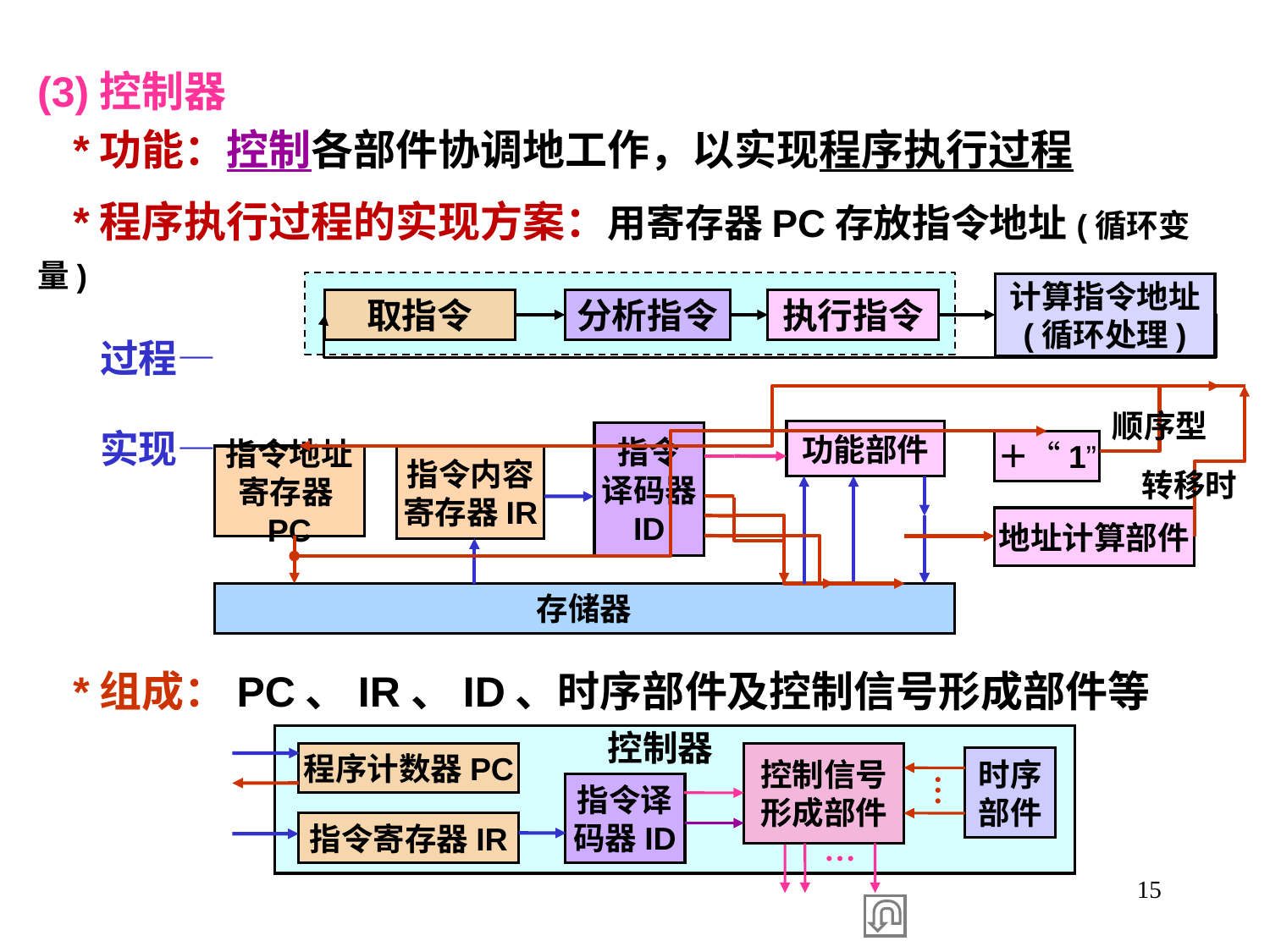

(3)控制器
   *功能：控制各部件协调地工作，以实现程序执行过程
   *程序执行过程的实现方案：用寄存器PC存放指令地址(循环变量)

      过程—
      实现—

计算指令地址
(循环处理)
取指令
分析指令
执行指令
顺序型
转移时
功能部件
指令
译码器
ID
＋“1”
指令地址寄存器PC
指令内容寄存器IR
地址计算部件
存储器
   *组成：PC、IR、ID、时序部件及控制信号形成部件等

控制器
程序计数器PC
控制信号形成部件
时序部件

…
指令译码器ID

指令寄存器IR

…

15